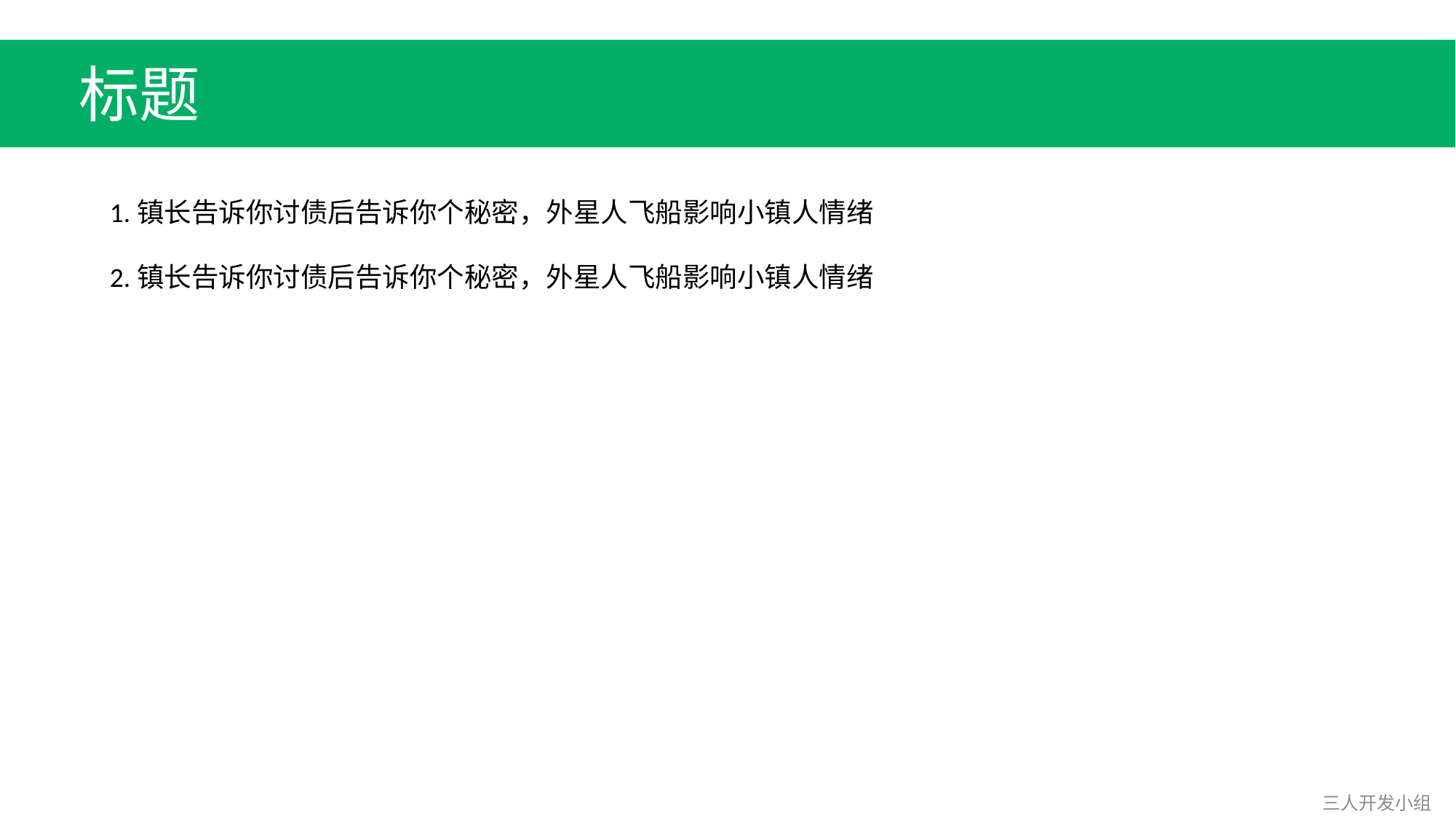

标题
1.镇长告诉你讨债后告诉你个秘密，外星人飞船影响小镇人情绪
2.镇长告诉你讨债后告诉你个秘密，外星人飞船影响小镇人情绪
三人开发小组